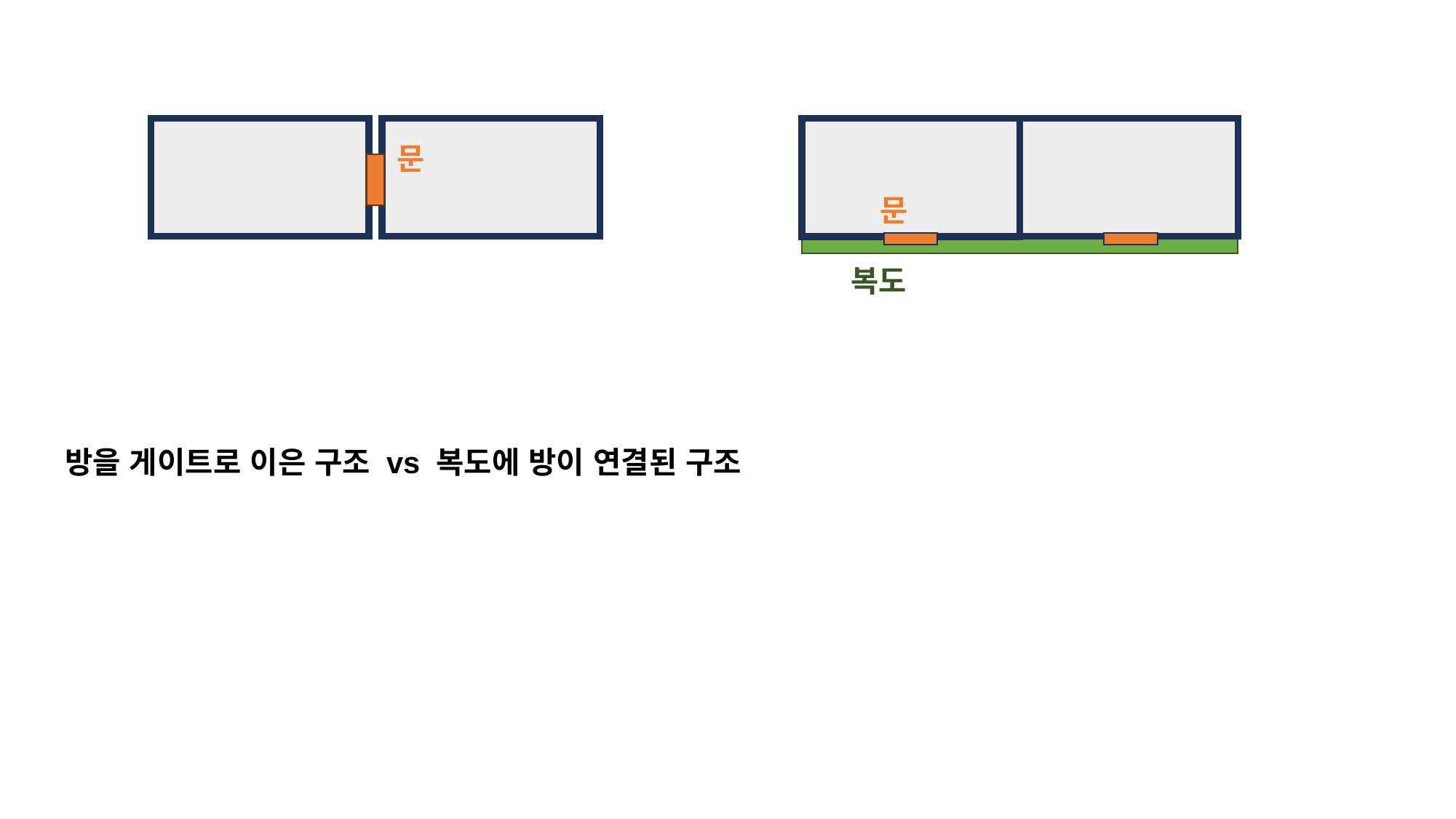

문

문

복도
방을 게이트로 이은 구조 vs 복도에 방이 연결된 구조